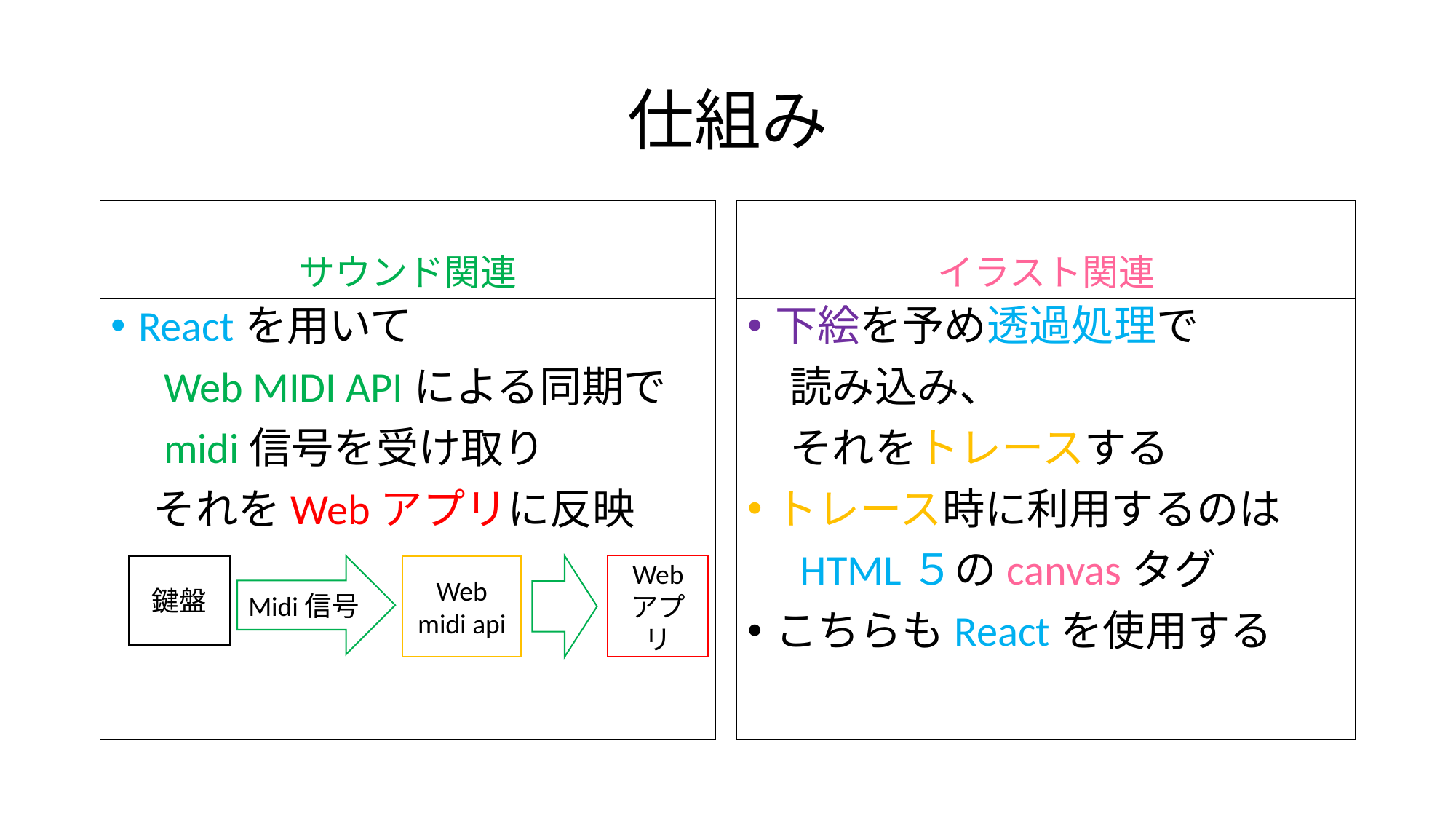

# 仕組み
サウンド関連
イラスト関連
Reactを用いて
　Web MIDI APIによる同期で
　midi信号を受け取り
　それをWebアプリに反映

下絵を予め透過処理で
　読み込み、
　それをトレースする
トレース時に利用するのは
　HTML５のcanvasタグ
こちらもReactを使用する
Web アプリ
鍵盤
Midi信号
Web midi api